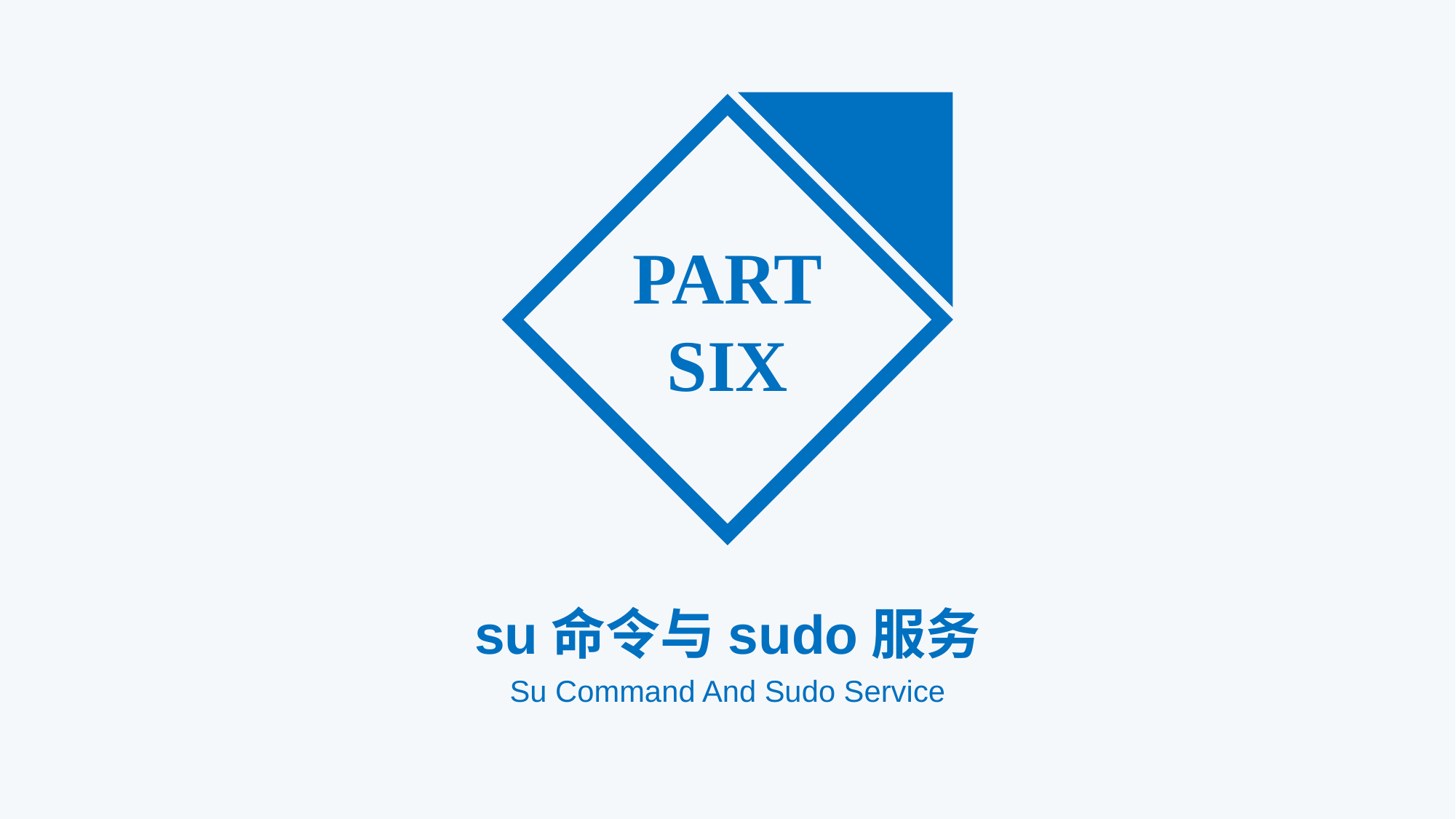

PART
SIX
su命令与sudo服务
Su Command And Sudo Service